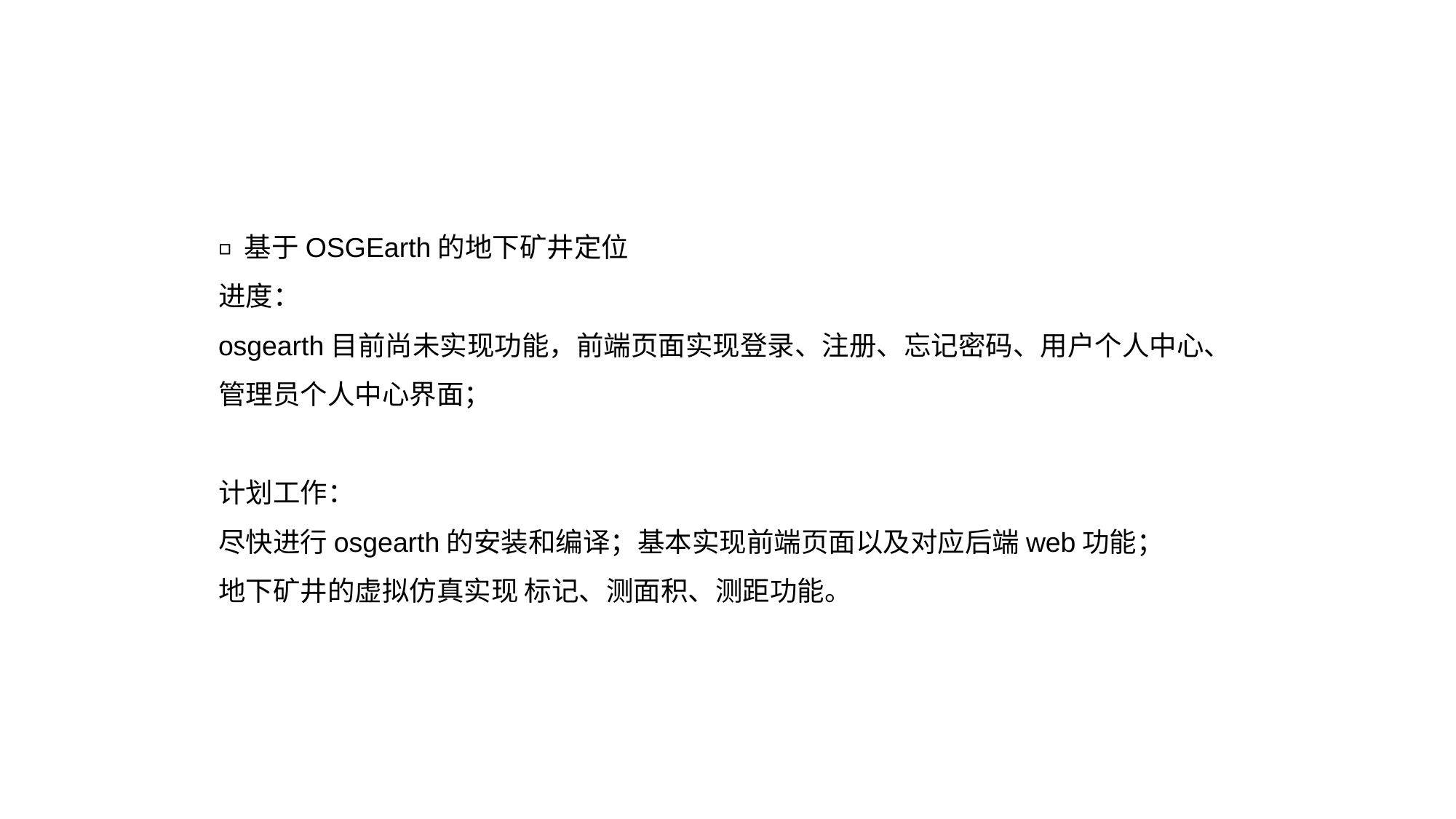

◽ 基于OSGEarth的地下矿井定位
进度：
osgearth目前尚未实现功能，前端页面实现登录、注册、忘记密码、用户个人中心、管理员个人中心界面；

计划工作：
尽快进行osgearth的安装和编译；基本实现前端页面以及对应后端web功能；
地下矿井的虚拟仿真实现 标记、测面积、测距功能。